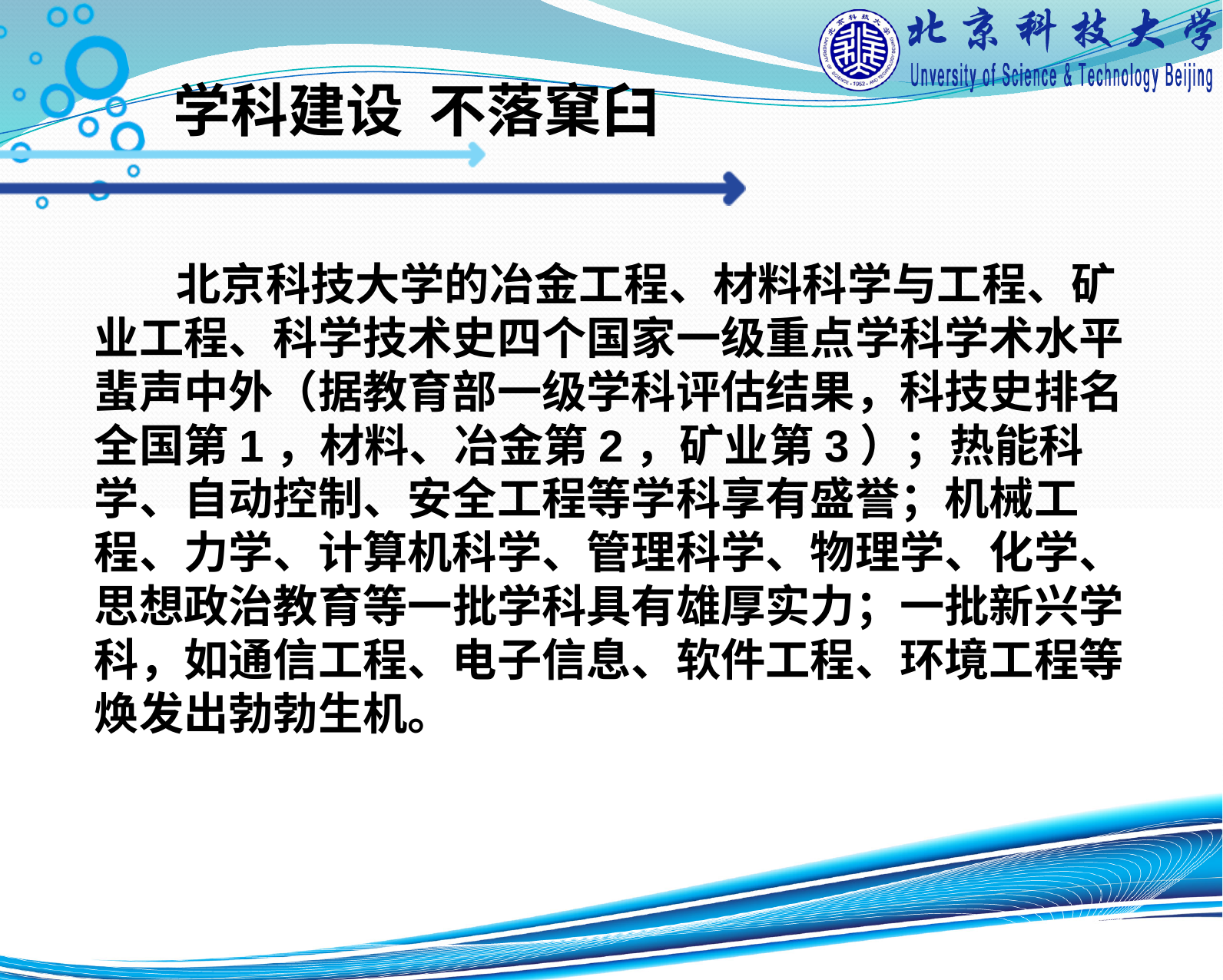

# 学科建设  不落窠臼
       北京科技大学的冶金工程、材料科学与工程、矿业工程、科学技术史四个国家一级重点学科学术水平蜚声中外（据教育部一级学科评估结果，科技史排名全国第1，材料、冶金第2，矿业第3）；热能科学、自动控制、安全工程等学科享有盛誉；机械工程、力学、计算机科学、管理科学、物理学、化学、思想政治教育等一批学科具有雄厚实力；一批新兴学科，如通信工程、电子信息、软件工程、环境工程等焕发出勃勃生机。